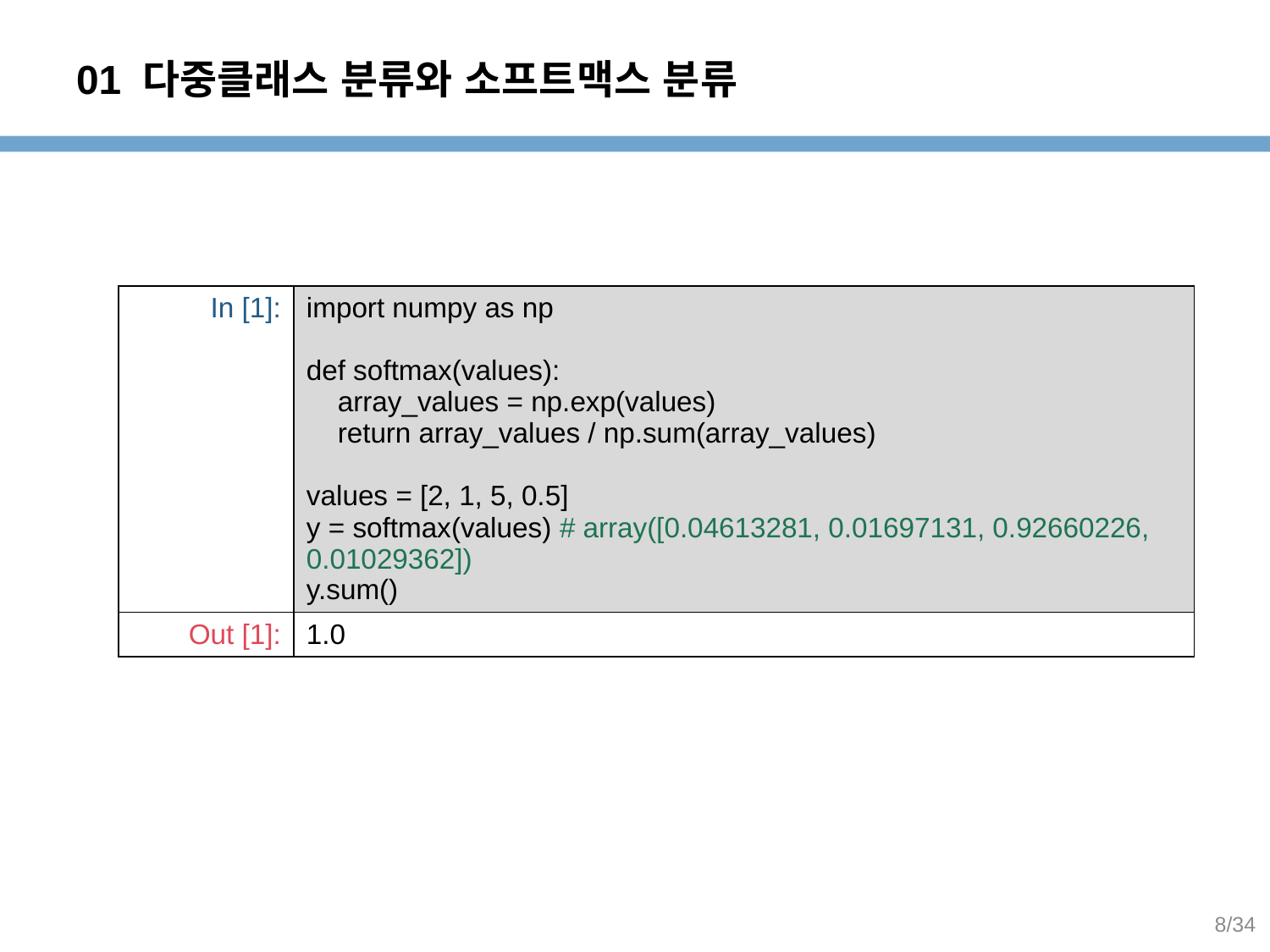

# 01 다중클래스 분류와 소프트맥스 분류
| In [1]: | import numpy as np def softmax(values): array\_values = np.exp(values) return array\_values / np.sum(array\_values) values = [2, 1, 5, 0.5] y = softmax(values) # array([0.04613281, 0.01697131, 0.92660226, 0.01029362]) y.sum() |
| --- | --- |
| Out [1]: | 1.0 |
8/34